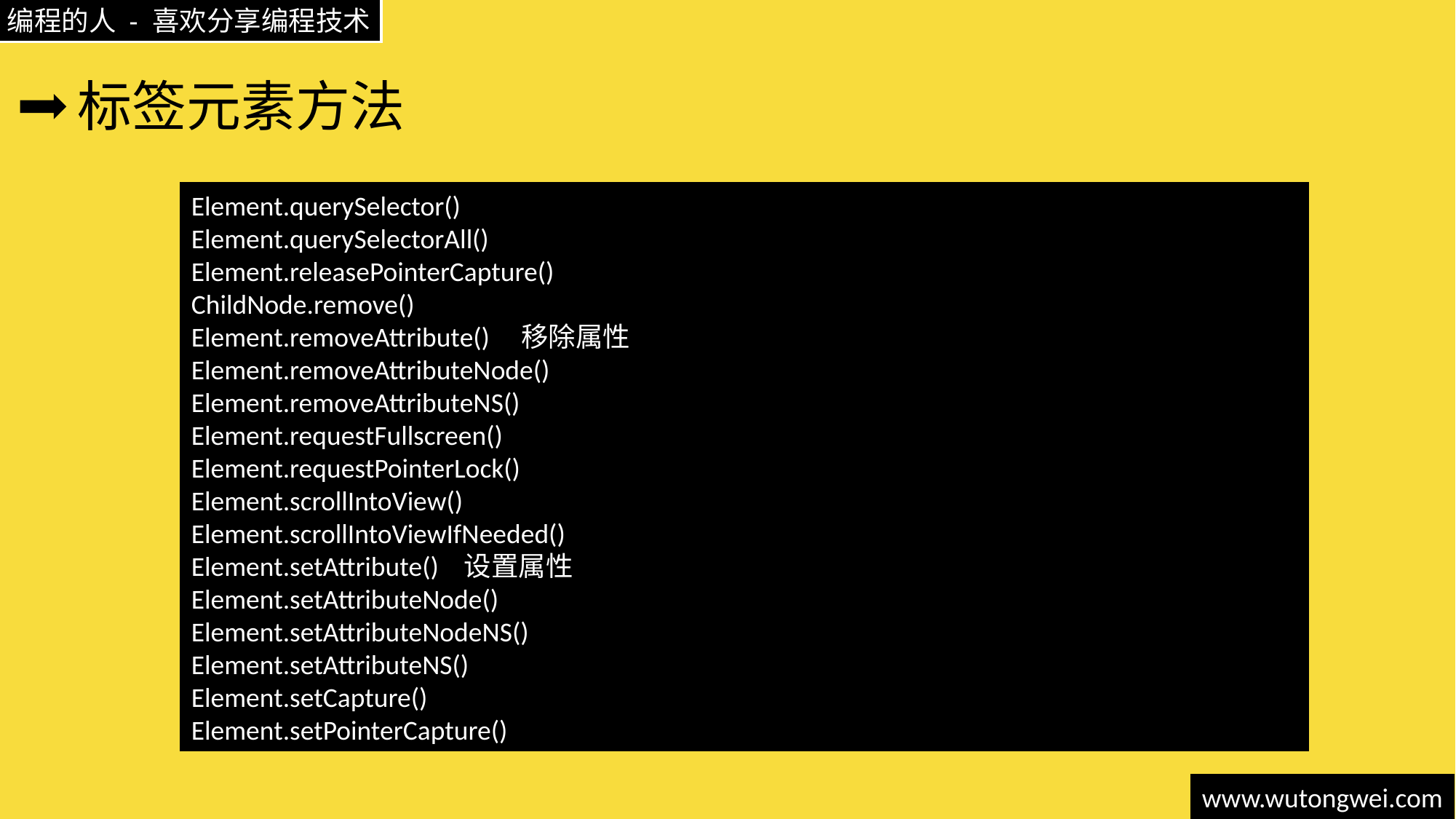

# 标签元素方法
Element.querySelector()
Element.querySelectorAll()
Element.releasePointerCapture()
ChildNode.remove()
Element.removeAttribute()    移除属性
Element.removeAttributeNode()
Element.removeAttributeNS()
Element.requestFullscreen()
Element.requestPointerLock()
Element.scrollIntoView()
Element.scrollIntoViewIfNeeded()
Element.setAttribute()   设置属性
Element.setAttributeNode()
Element.setAttributeNodeNS()
Element.setAttributeNS()
Element.setCapture()
Element.setPointerCapture()